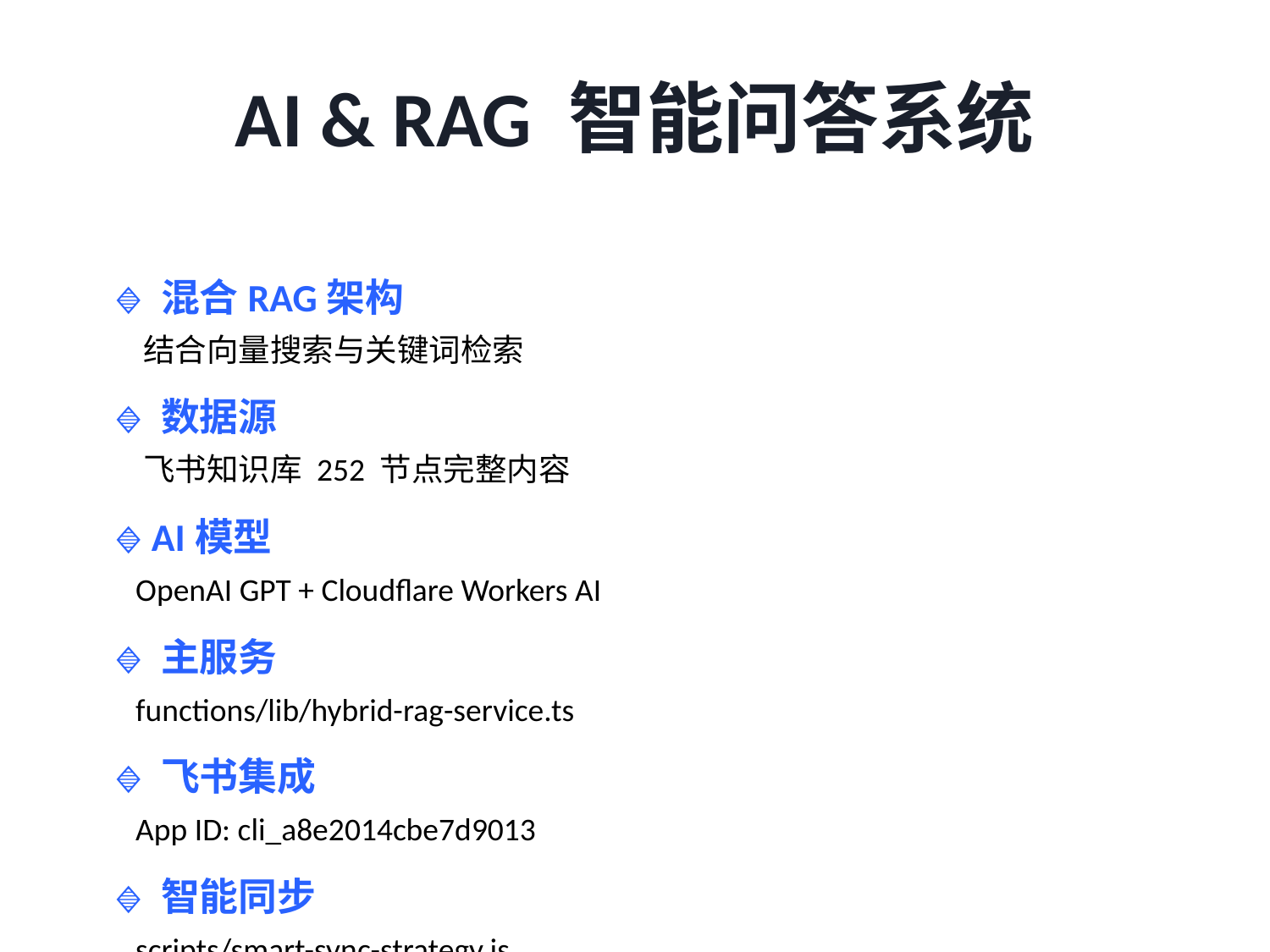

AI & RAG 智能问答系统

🔹 混合RAG架构
   结合向量搜索与关键词检索
🔹 数据源
   飞书知识库 252 节点完整内容
🔹 AI模型
   OpenAI GPT + Cloudflare Workers AI
🔹 主服务
   functions/lib/hybrid-rag-service.ts
🔹 飞书集成
   App ID: cli_a8e2014cbe7d9013
🔹 智能同步
   scripts/smart-sync-strategy.js